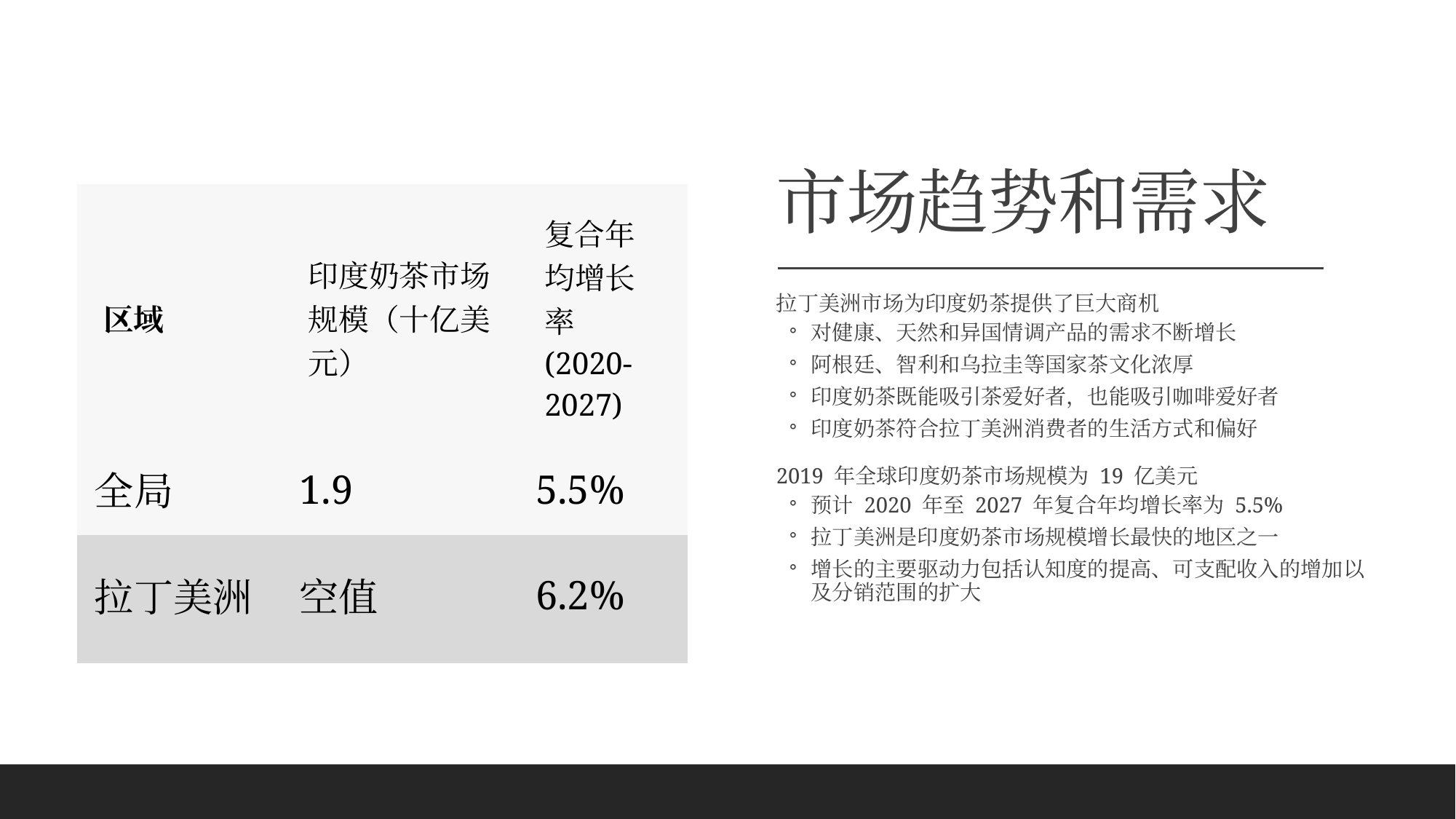

# 市场趋势和需求
| 区域 | 印度奶茶市场规模（十亿美元） | 复合年均增长率 (2020-2027) |
| --- | --- | --- |
| 全局 | 1.9 | 5.5% |
| 拉丁美洲 | 空值 | 6.2% |
拉丁美洲市场为印度奶茶提供了巨大商机
对健康、天然和异国情调产品的需求不断增长
阿根廷、智利和乌拉圭等国家茶文化浓厚
印度奶茶既能吸引茶爱好者，也能吸引咖啡爱好者
印度奶茶符合拉丁美洲消费者的生活方式和偏好
2019 年全球印度奶茶市场规模为 19 亿美元
预计 2020 年至 2027 年复合年均增长率为 5.5%
拉丁美洲是印度奶茶市场规模增长最快的地区之一
增长的主要驱动力包括认知度的提高、可支配收入的增加以及分销范围的扩大